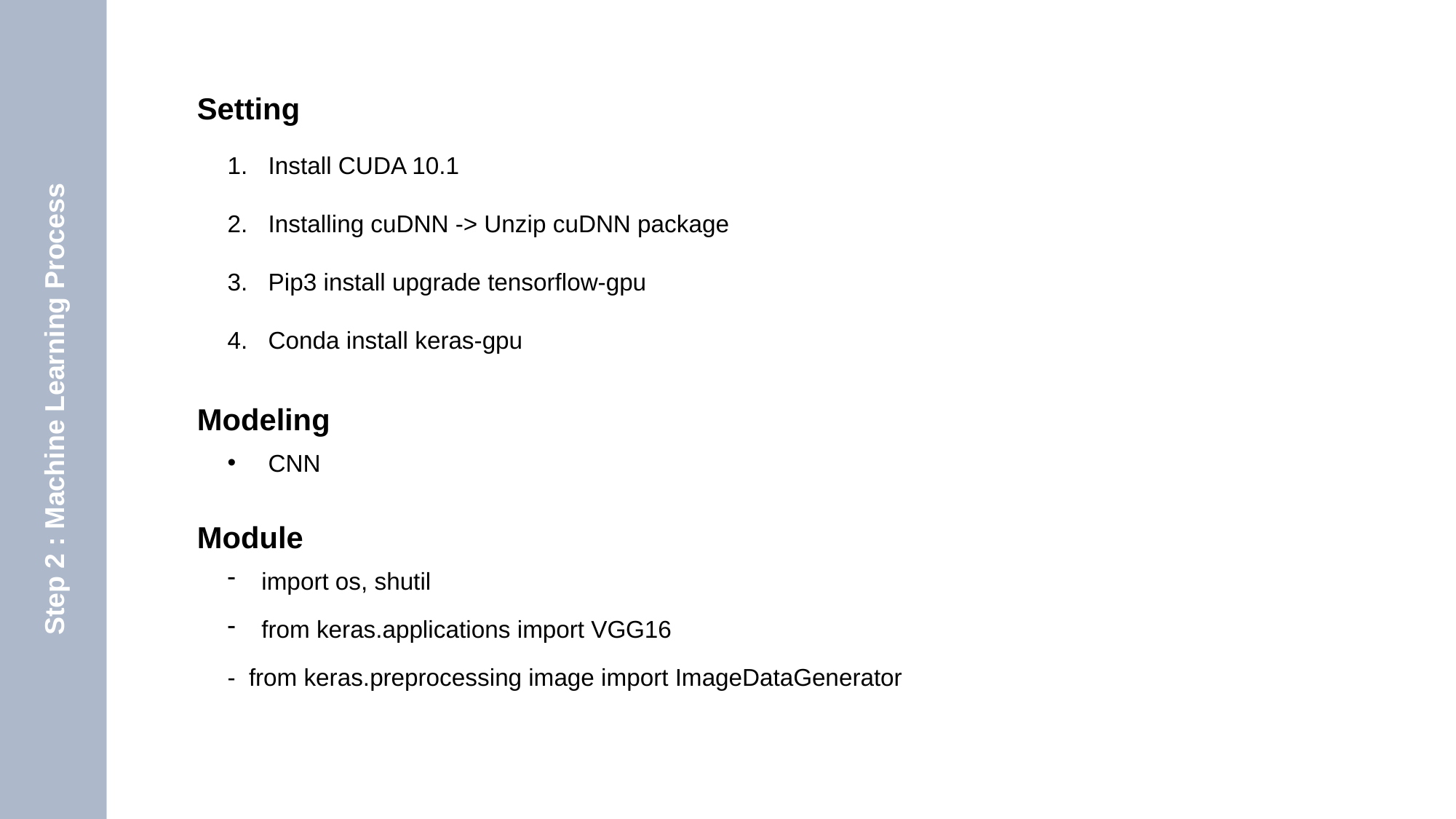

Step 2 : Machine Learning Process
Step1 :  prepare 그림판
Setting
Install CUDA 10.1

Installing cuDNN -> Unzip cuDNN package

Pip3 install upgrade tensorflow-gpu

Conda install keras-gpu
Modeling
CNN
Module
import os, shutil

from keras.applications import VGG16

-  from keras.preprocessing image import ImageDataGenerator